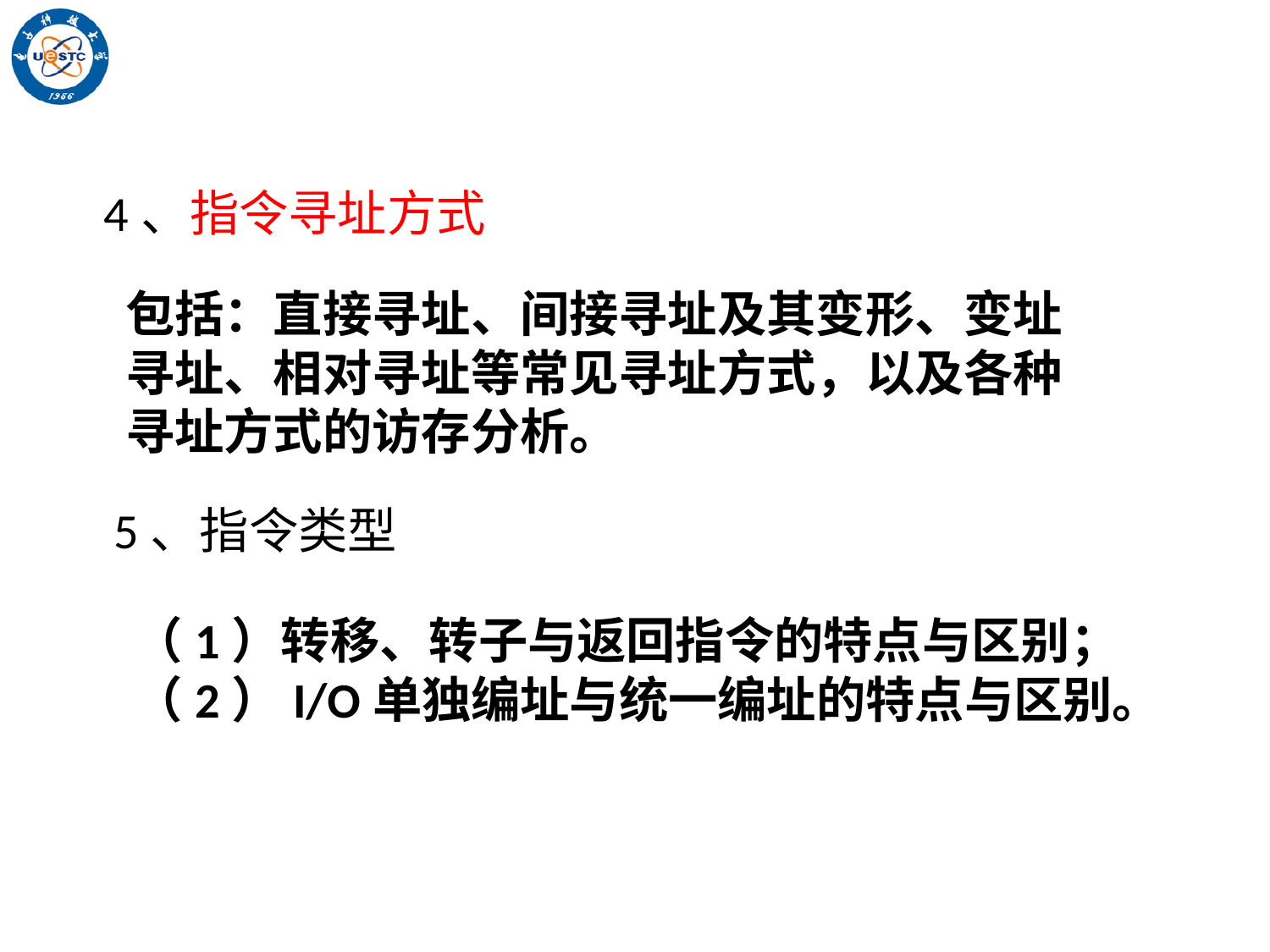

4、指令寻址方式
包括：直接寻址、间接寻址及其变形、变址寻址、相对寻址等常见寻址方式，以及各种寻址方式的访存分析。
5、指令类型
（1）转移、转子与返回指令的特点与区别；
（2）I/O单独编址与统一编址的特点与区别。